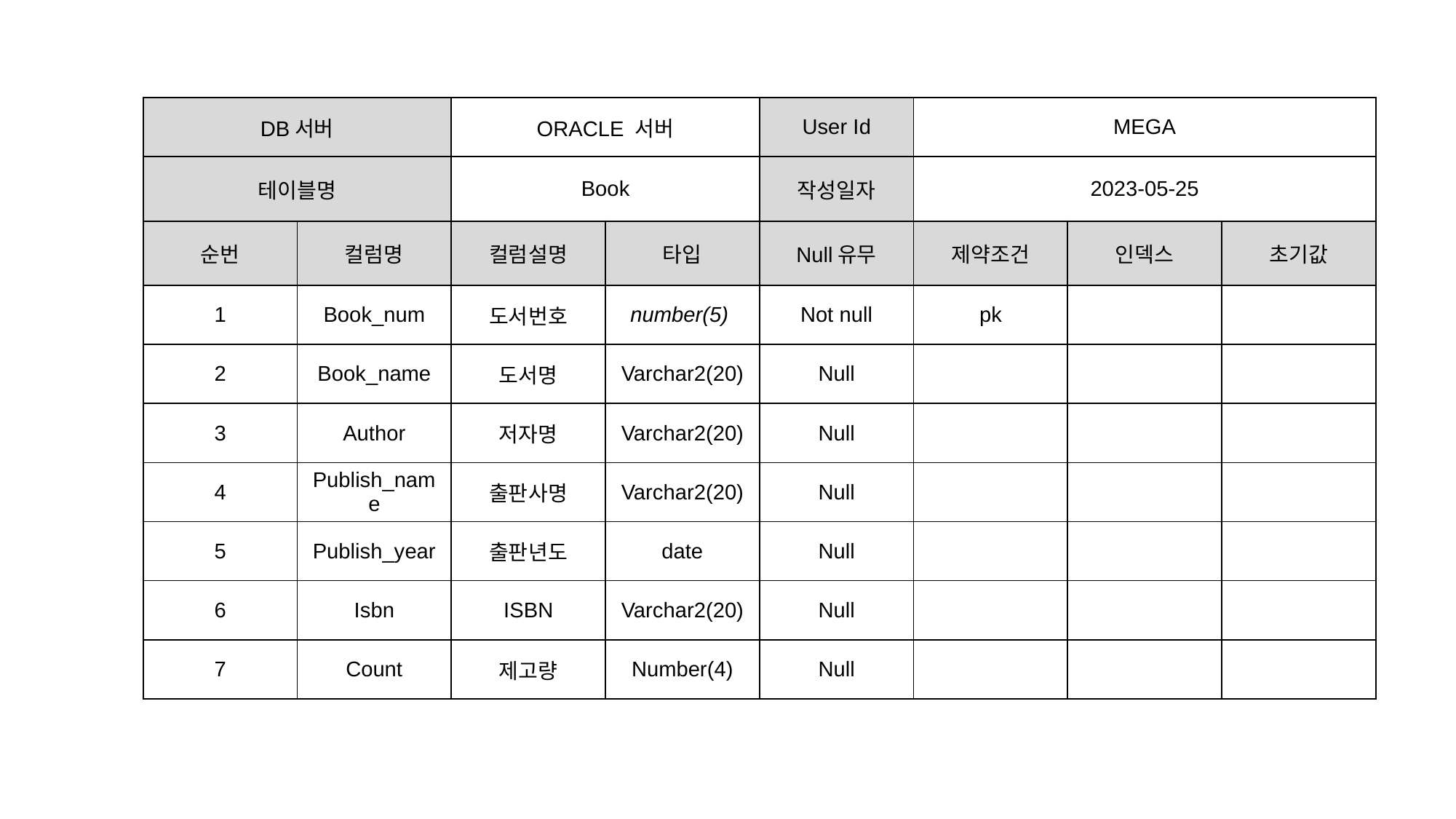

| DB서버 |  | ORACLE 서버 |  | User Id | MEGA |  |  |
| --- | --- | --- | --- | --- | --- | --- | --- |
| 테이블명 |  | Book |  | 작성일자 | 2023-05-25 |  |  |
| 순번 | 컬럼명 | 컬럼설명 | 타입 | Null유무 | 제약조건 | 인덱스 | 초기값 |
| 1 | Book\_num | 도서번호 | number(5) | Not null | pk |  |  |
| 2 | Book\_name | 도서명 | Varchar2(20) | Null |  |  |  |
| 3 | Author | 저자명 | Varchar2(20) | Null |  |  |  |
| 4 | Publish\_name | 출판사명 | Varchar2(20) | Null |  |  |  |
| 5 | Publish\_year | 출판년도 | date | Null |  |  |  |
| 6 | Isbn | ISBN | Varchar2(20) | Null |  |  |  |
| 7 | Count | 제고량 | Number(4) | Null |  |  |  |